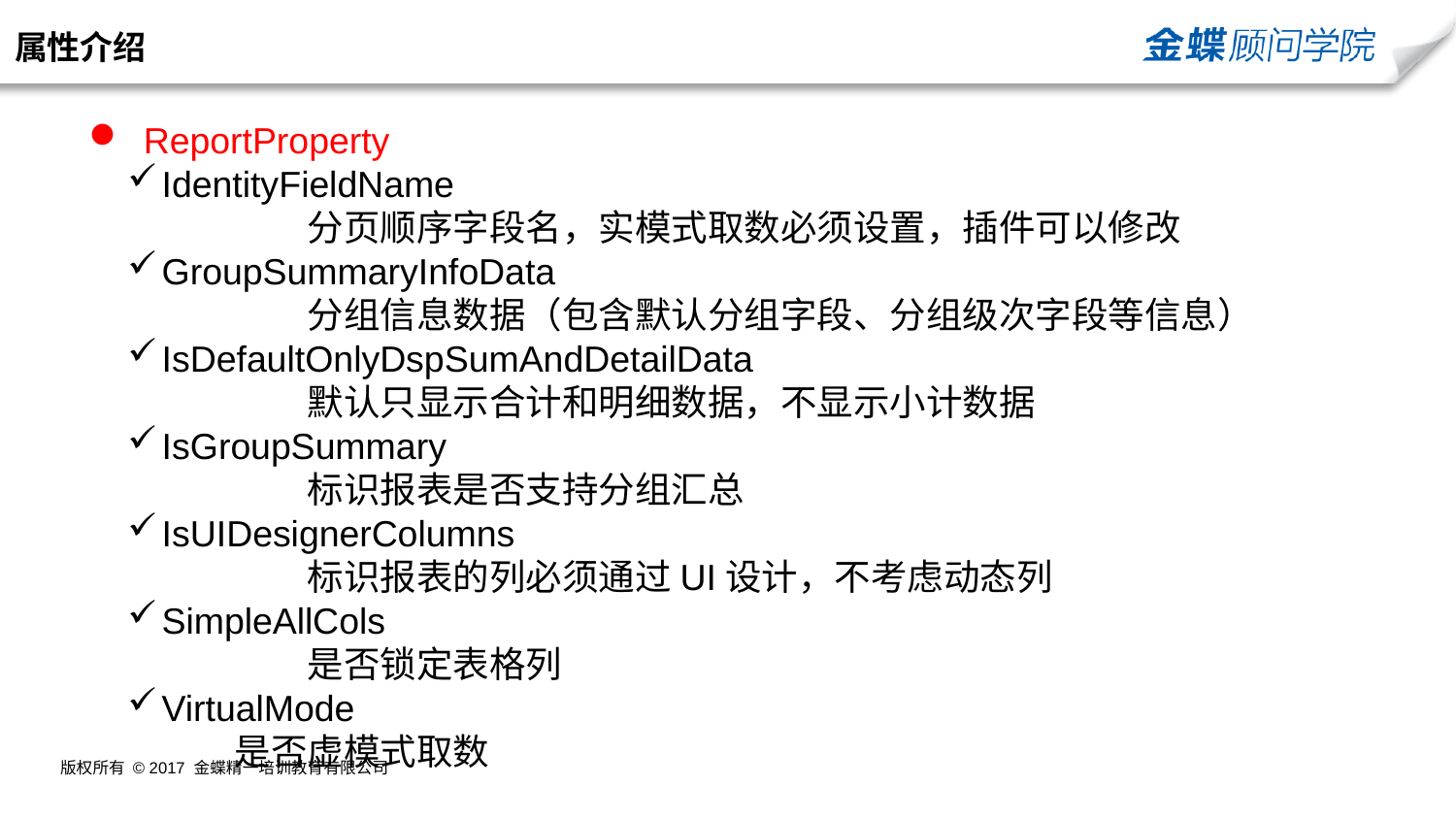

属性介绍

ReportProperty
IdentityFieldName
	分页顺序字段名，实模式取数必须设置，插件可以修改
GroupSummaryInfoData
	分组信息数据（包含默认分组字段、分组级次字段等信息）
IsDefaultOnlyDspSumAndDetailData
	默认只显示合计和明细数据，不显示小计数据
IsGroupSummary
	标识报表是否支持分组汇总
IsUIDesignerColumns
	标识报表的列必须通过UI设计，不考虑动态列
SimpleAllCols
	是否锁定表格列
VirtualMode
是否虚模式取数